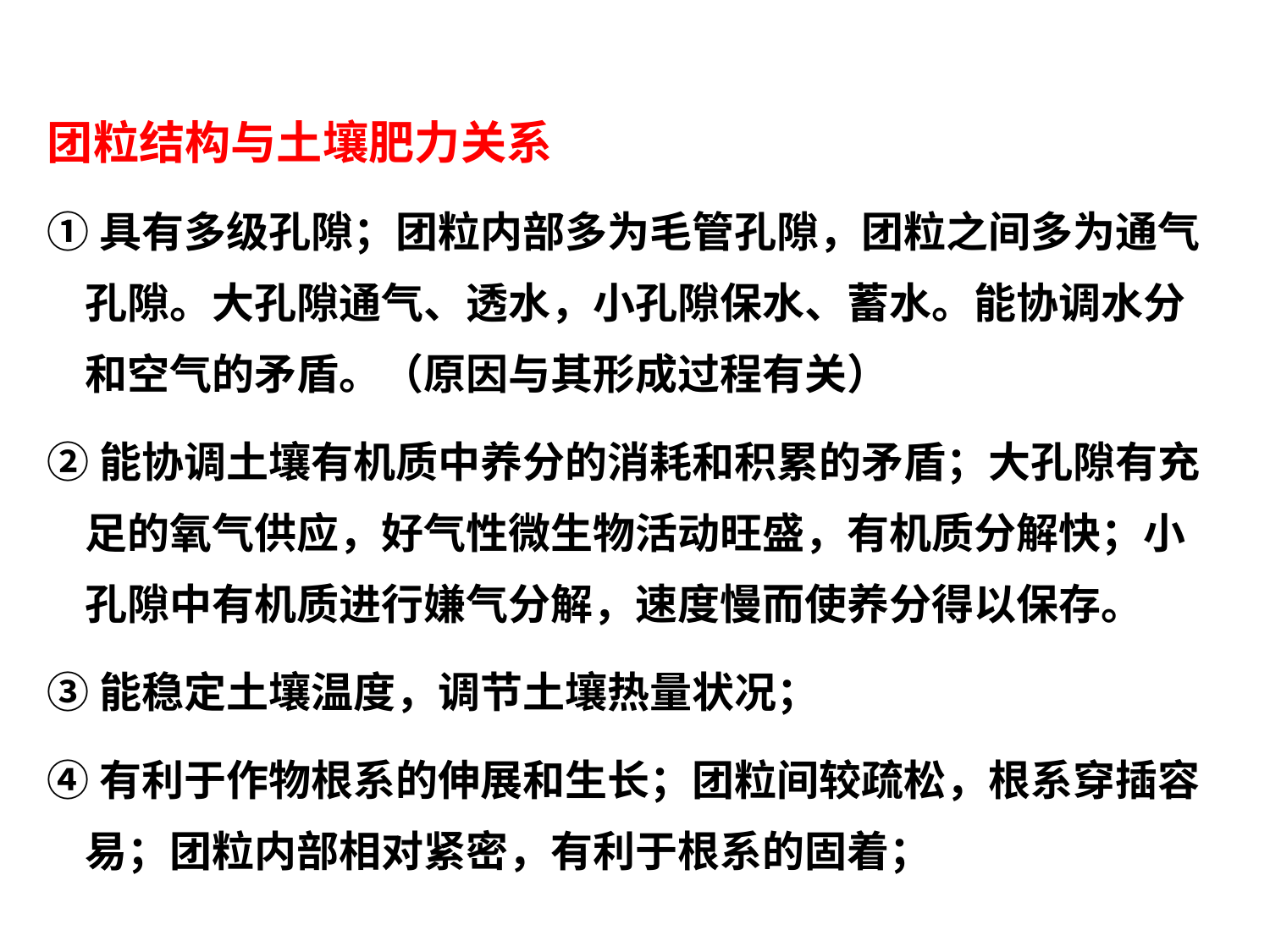

团粒结构与土壤肥力关系
①具有多级孔隙；团粒内部多为毛管孔隙，团粒之间多为通气孔隙。大孔隙通气、透水，小孔隙保水、蓄水。能协调水分和空气的矛盾。（原因与其形成过程有关）
②能协调土壤有机质中养分的消耗和积累的矛盾；大孔隙有充足的氧气供应，好气性微生物活动旺盛，有机质分解快；小孔隙中有机质进行嫌气分解，速度慢而使养分得以保存。
③能稳定土壤温度，调节土壤热量状况；
④有利于作物根系的伸展和生长；团粒间较疏松，根系穿插容易；团粒内部相对紧密，有利于根系的固着；